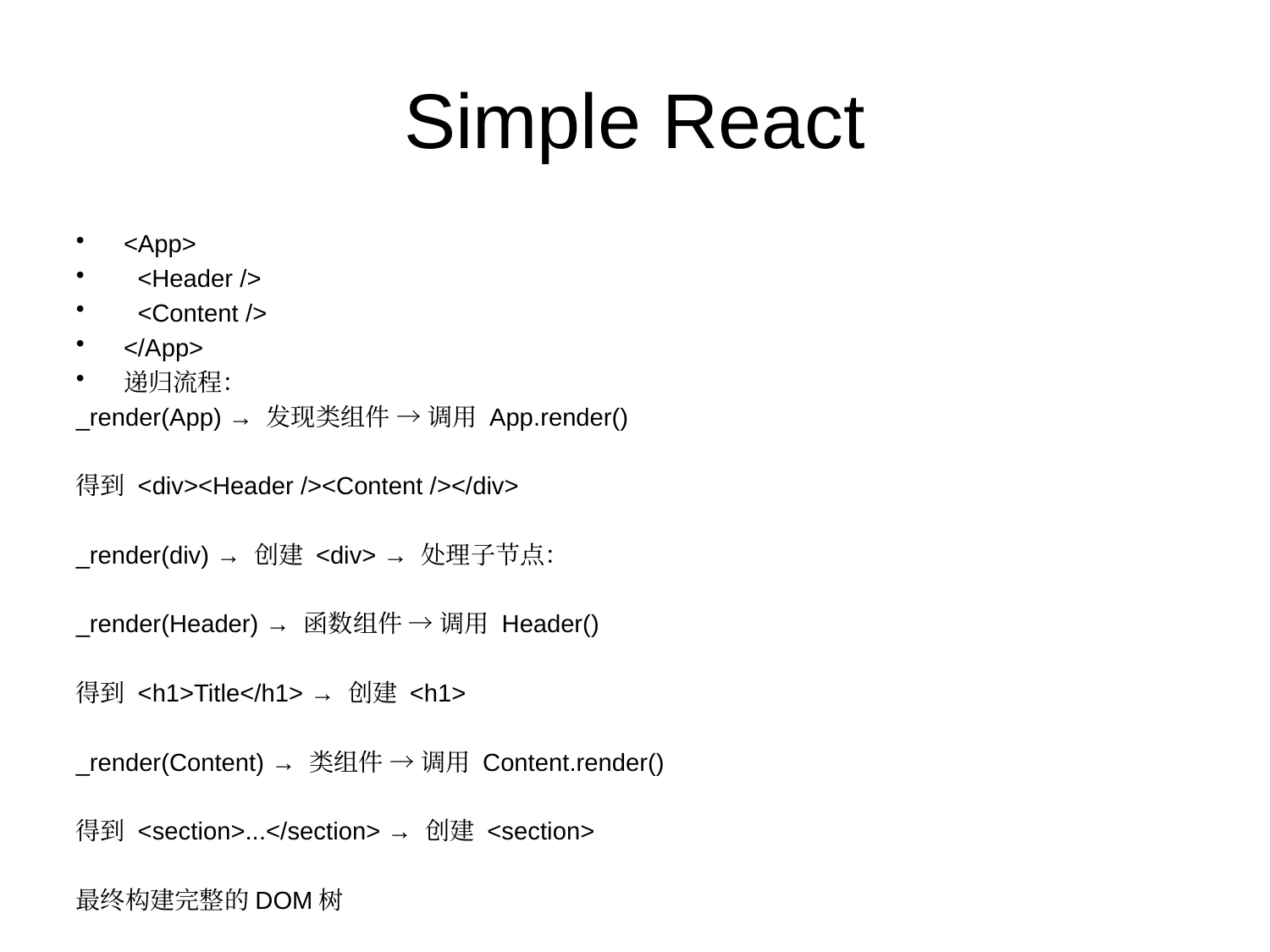

# Simple React
<App>
  <Header />
  <Content />
</App>
递归流程：
_render(App) → 发现类组件 → 调用 App.render()

得到 <div><Header /><Content /></div>

_render(div) → 创建 <div> → 处理子节点：

_render(Header) → 函数组件 → 调用 Header()

得到 <h1>Title</h1> → 创建 <h1>

_render(Content) → 类组件 → 调用 Content.render()

得到 <section>...</section> → 创建 <section>

最终构建完整的DOM树